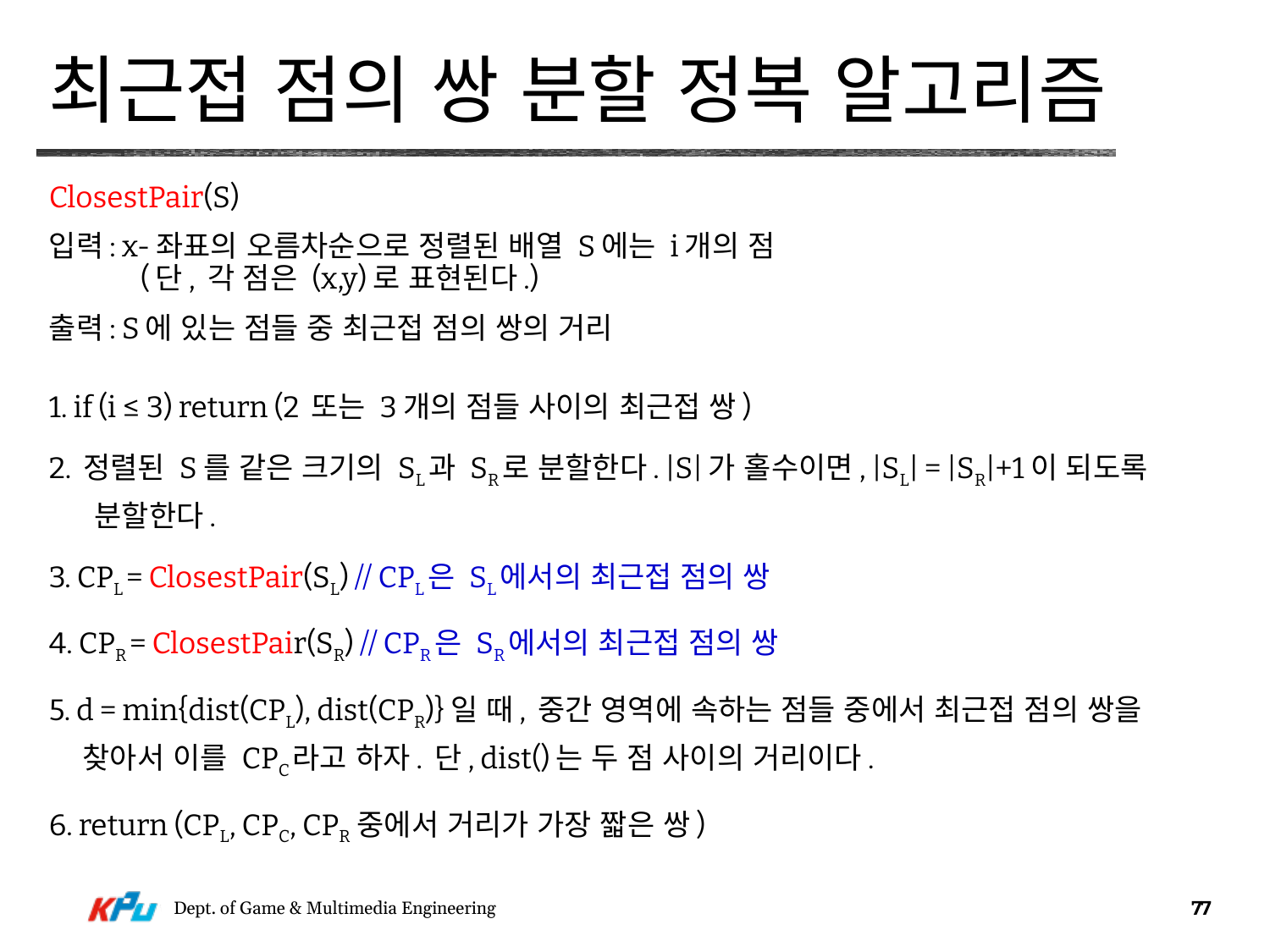

# 최근접 점의 쌍 분할 정복 알고리즘
ClosestPair(S)
입력: x-좌표의 오름차순으로 정렬된 배열 S에는 i개의 점
(단, 각 점은 (x,y)로 표현된다.)
출력: S에 있는 점들 중 최근접 점의 쌍의 거리
1. if (i ≤ 3) return (2 또는 3개의 점들 사이의 최근접 쌍)
2. 정렬된 S를 같은 크기의 SL과 SR로 분할한다. |S|가 홀수이면, |SL| = |SR|+1이 되도록 분할한다.
3. CPL = ClosestPair(SL) // CPL은 SL에서의 최근접 점의 쌍
4. CPR = ClosestPair(SR) // CPR은 SR에서의 최근접 점의 쌍
5. d = min{dist(CPL), dist(CPR)}일 때, 중간 영역에 속하는 점들 중에서 최근접 점의 쌍을 찾아서 이를 CPC라고 하자. 단, dist()는 두 점 사이의 거리이다.
6. return (CPL, CPC, CPR 중에서 거리가 가장 짧은 쌍)
Dept. of Game & Multimedia Engineering
77